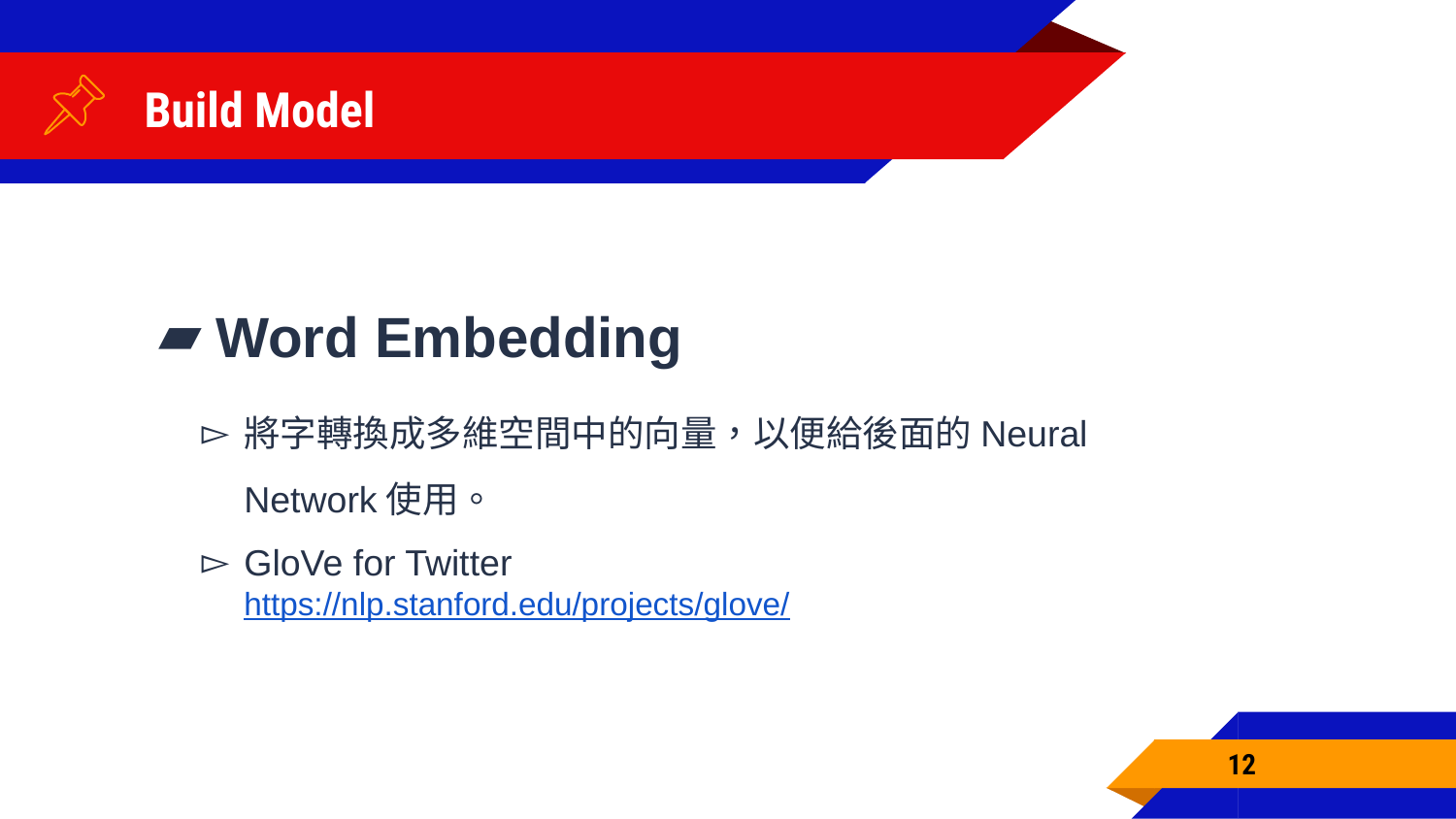

# Build Model

Word Embedding
將字轉換成多維空間中的向量，以便給後面的Neural Network使用。
GloVe for Twitter
https://nlp.stanford.edu/projects/glove/

12